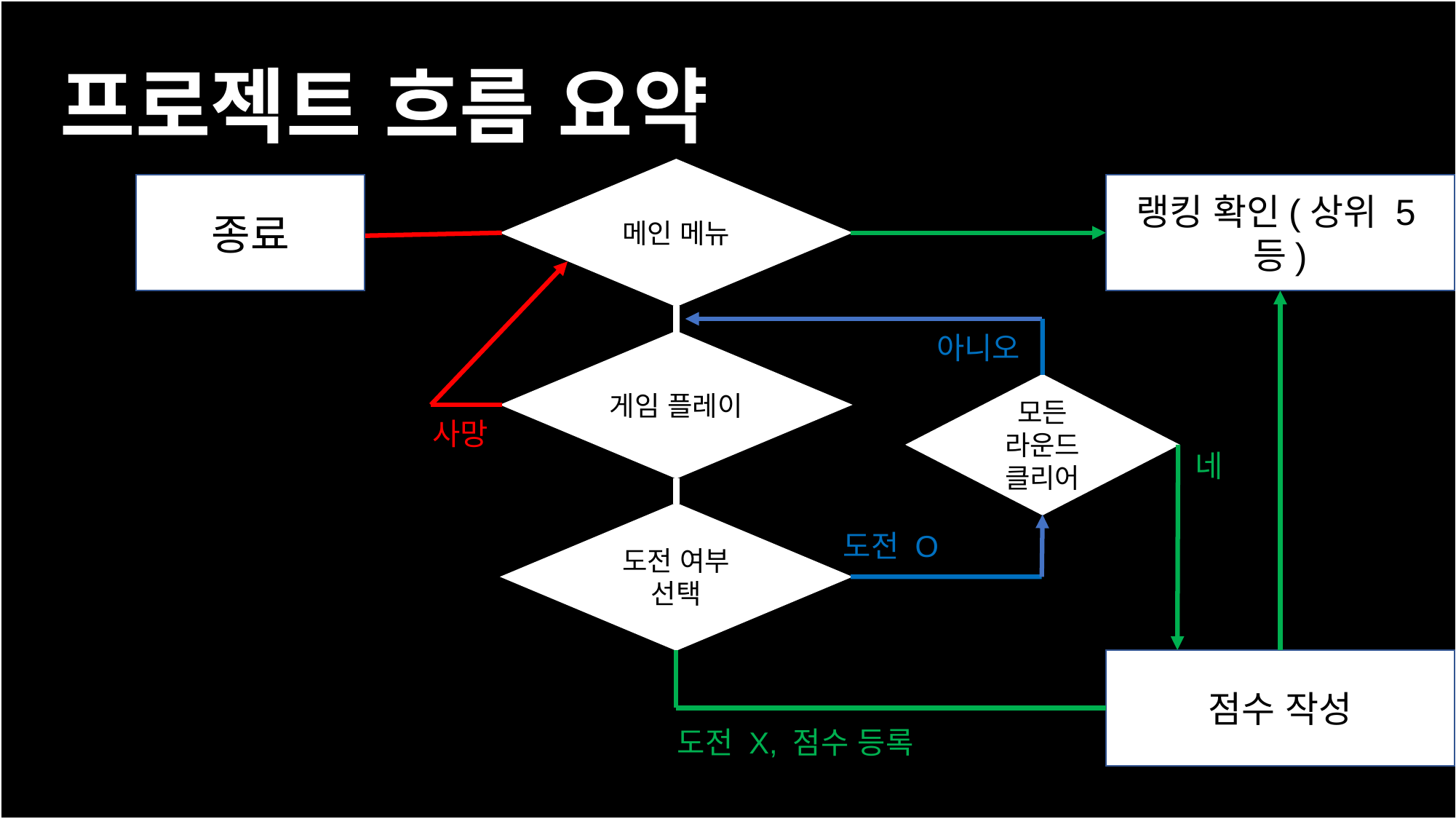

프로젝트 흐름 요약
메인 메뉴
랭킹 확인(상위 5등)
종료
아니오
게임 플레이
모든
라운드 클리어
사망
네
도전 여부 선택
도전 O
점수 작성
도전 X, 점수 등록